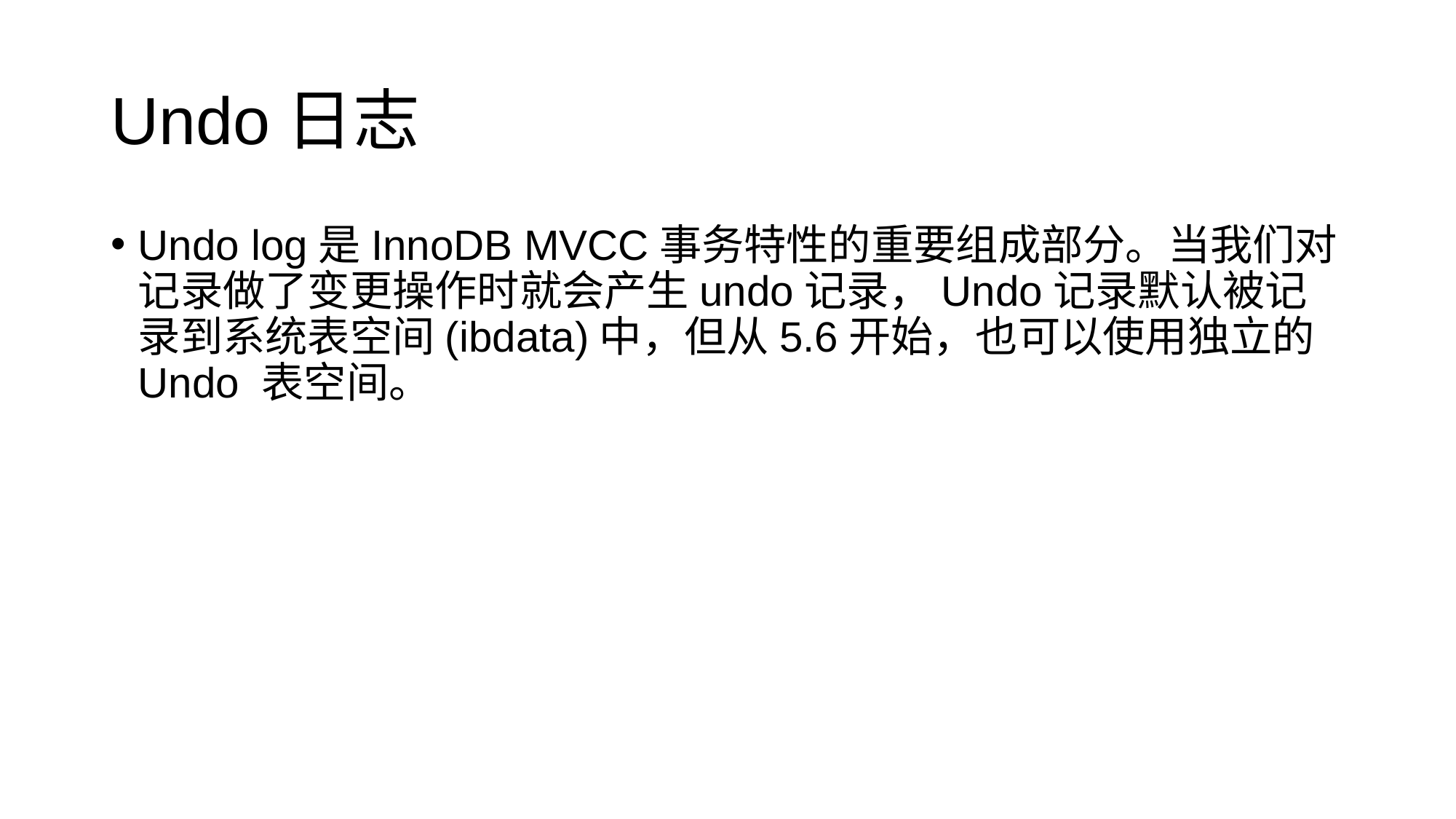

# Undo日志
Undo log是InnoDB MVCC事务特性的重要组成部分。当我们对记录做了变更操作时就会产生undo记录，Undo记录默认被记录到系统表空间(ibdata)中，但从5.6开始，也可以使用独立的Undo 表空间。